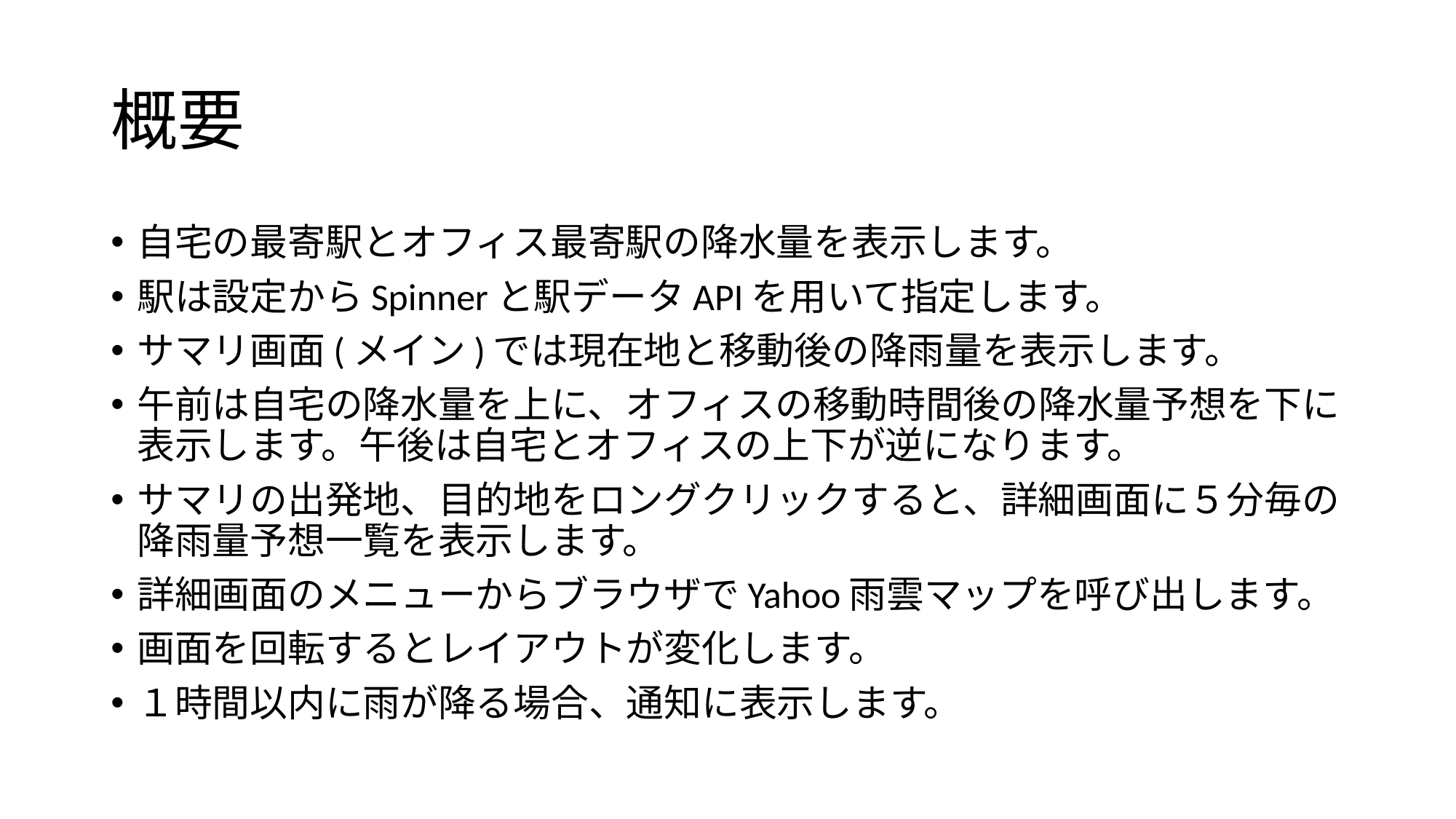

# 概要
自宅の最寄駅とオフィス最寄駅の降水量を表示します。
駅は設定からSpinnerと駅データAPIを用いて指定します。
サマリ画面(メイン)では現在地と移動後の降雨量を表示します。
午前は自宅の降水量を上に、オフィスの移動時間後の降水量予想を下に表示します。午後は自宅とオフィスの上下が逆になります。
サマリの出発地、目的地をロングクリックすると、詳細画面に５分毎の降雨量予想一覧を表示します。
詳細画面のメニューからブラウザでYahoo雨雲マップを呼び出します。
画面を回転するとレイアウトが変化します。
１時間以内に雨が降る場合、通知に表示します。